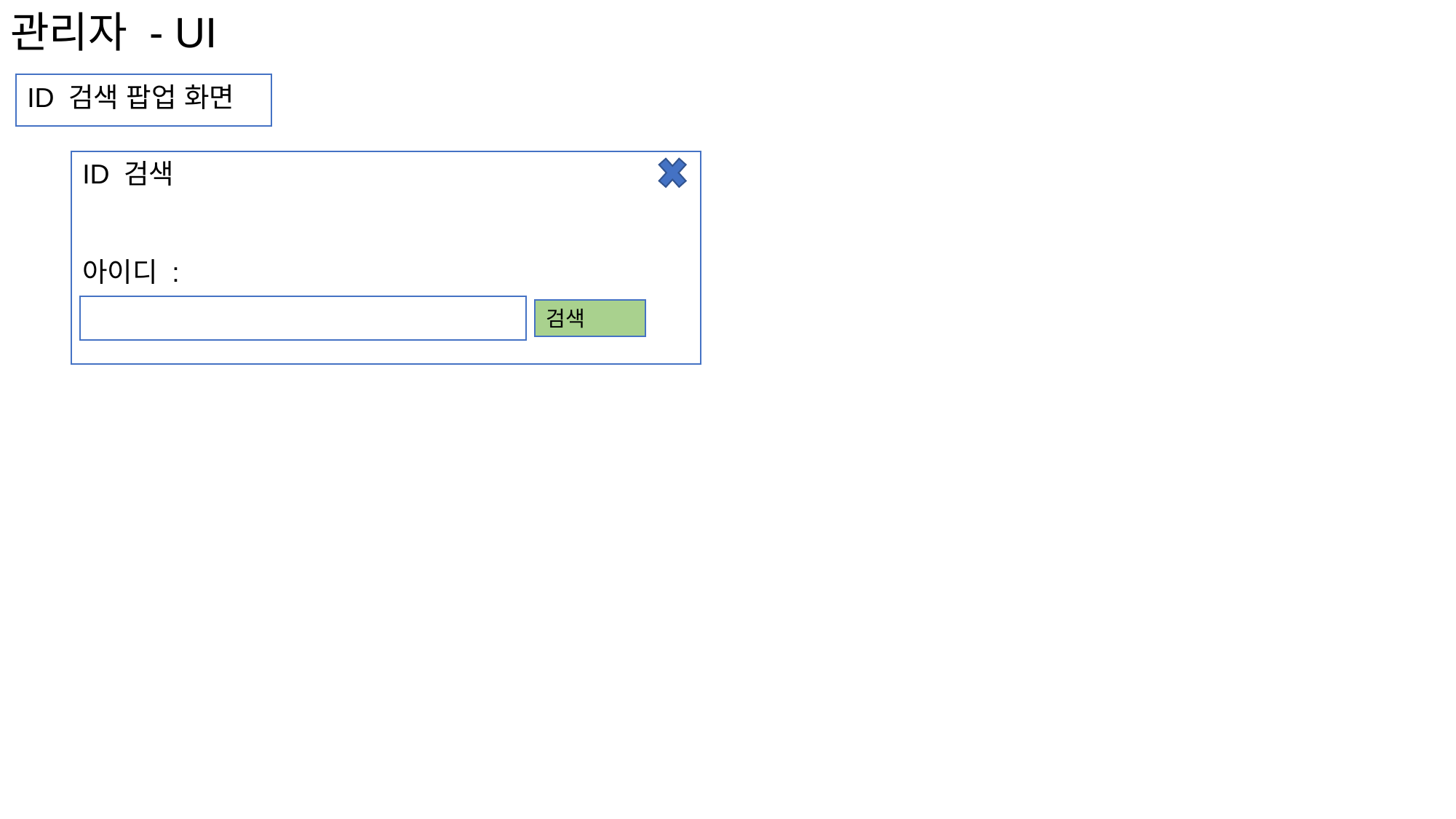

관리자 - UI
ID 검색 팝업 화면
ID 검색

아이디 :

검색